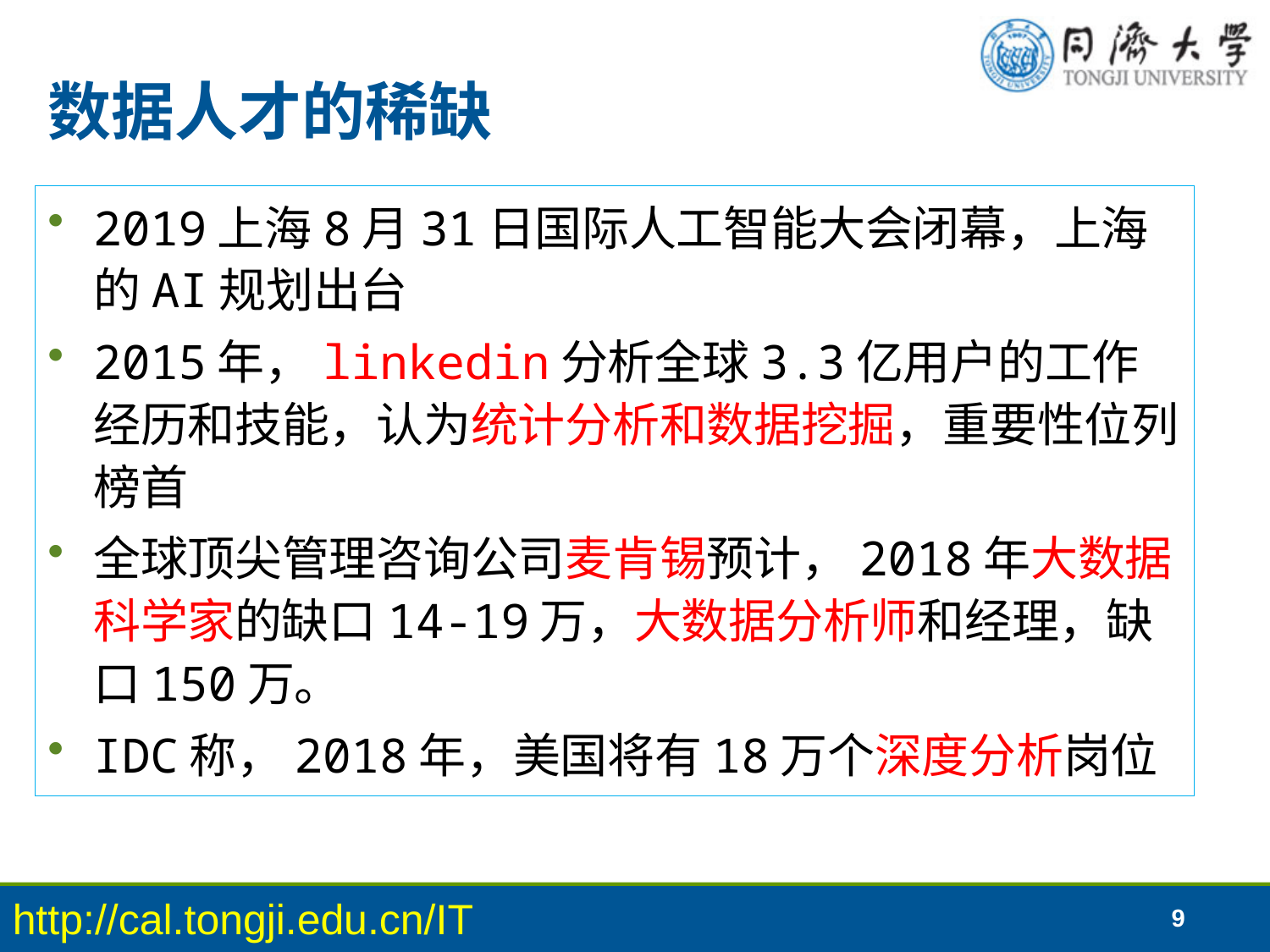

# 数据人才的稀缺
2019上海8月31日国际人工智能大会闭幕，上海的AI规划出台
2015年，linkedin分析全球3.3亿用户的工作经历和技能，认为统计分析和数据挖掘，重要性位列榜首
全球顶尖管理咨询公司麦肯锡预计，2018年大数据科学家的缺口14-19万，大数据分析师和经理，缺口150万。
IDC称，2018年，美国将有18万个深度分析岗位